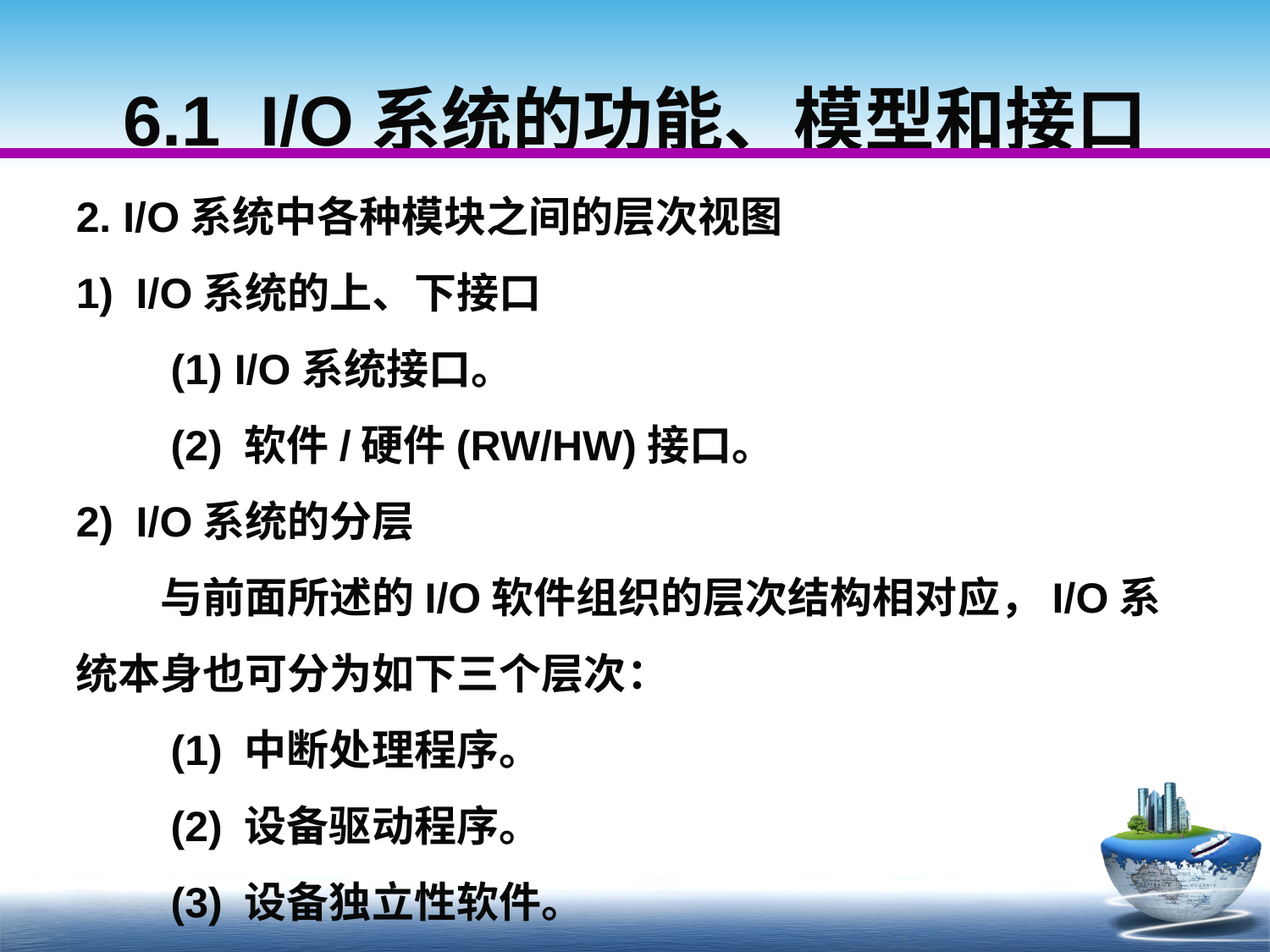

# 6.1  I/O系统的功能、模型和接口

2. I/O系统中各种模块之间的层次视图
1)  I/O系统的上、下接口
　　(1) I/O系统接口。
　　(2) 软件/硬件(RW/HW)接口。
2)  I/O系统的分层
　　与前面所述的I/O软件组织的层次结构相对应，I/O系统本身也可分为如下三个层次：
　　(1) 中断处理程序。
　　(2) 设备驱动程序。
　　(3) 设备独立性软件。